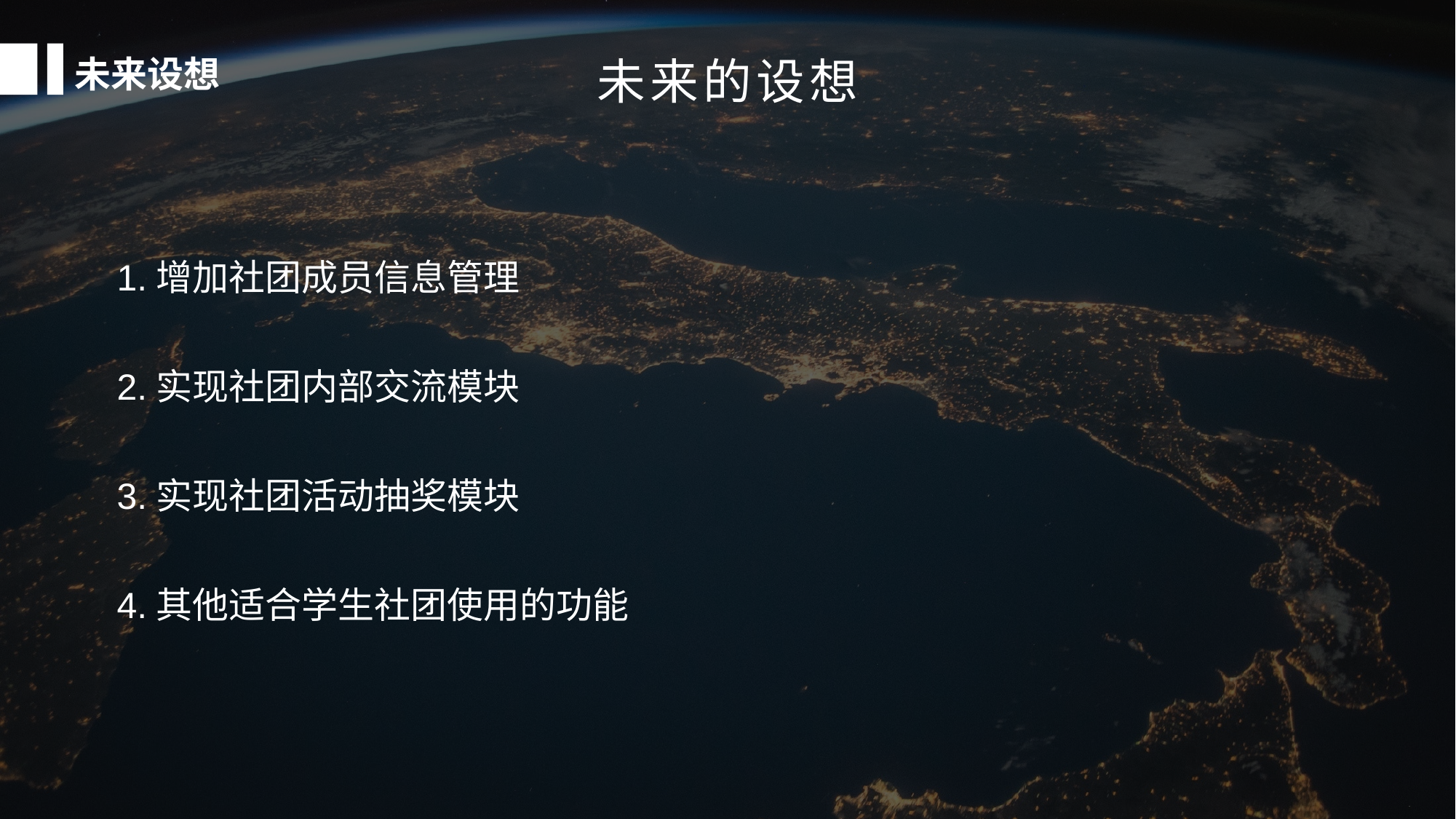

未来设想
未来的设想
1.增加社团成员信息管理
2.实现社团内部交流模块
3.实现社团活动抽奖模块
4.其他适合学生社团使用的功能